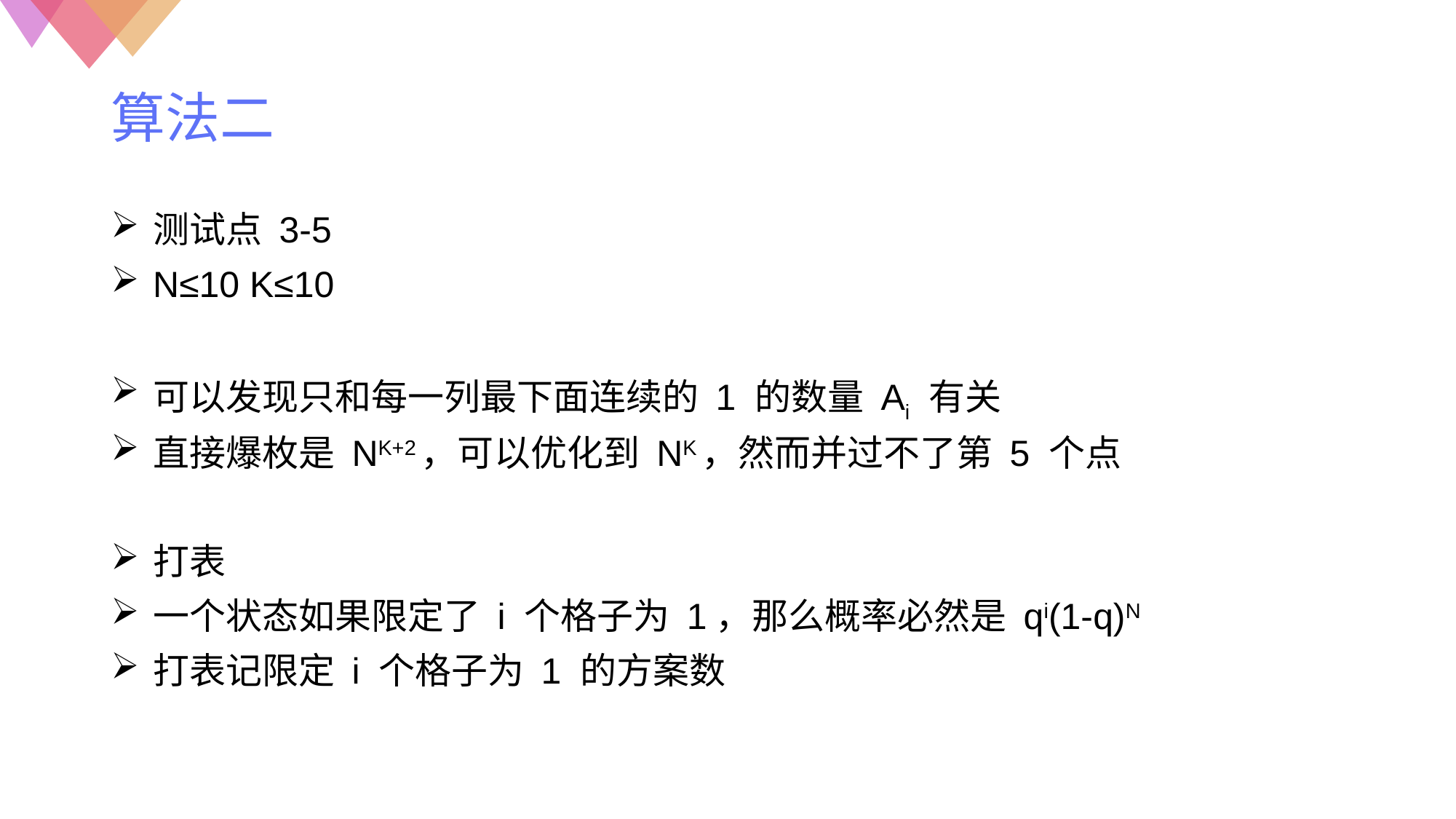

# 算法二
测试点 3-5
N≤10 K≤10

可以发现只和每一列最下面连续的 1 的数量 Ai 有关
直接爆枚是 NK+2，可以优化到 NK，然而并过不了第 5 个点

打表
一个状态如果限定了 i 个格子为 1，那么概率必然是 qi(1-q)N
打表记限定 i 个格子为 1 的方案数